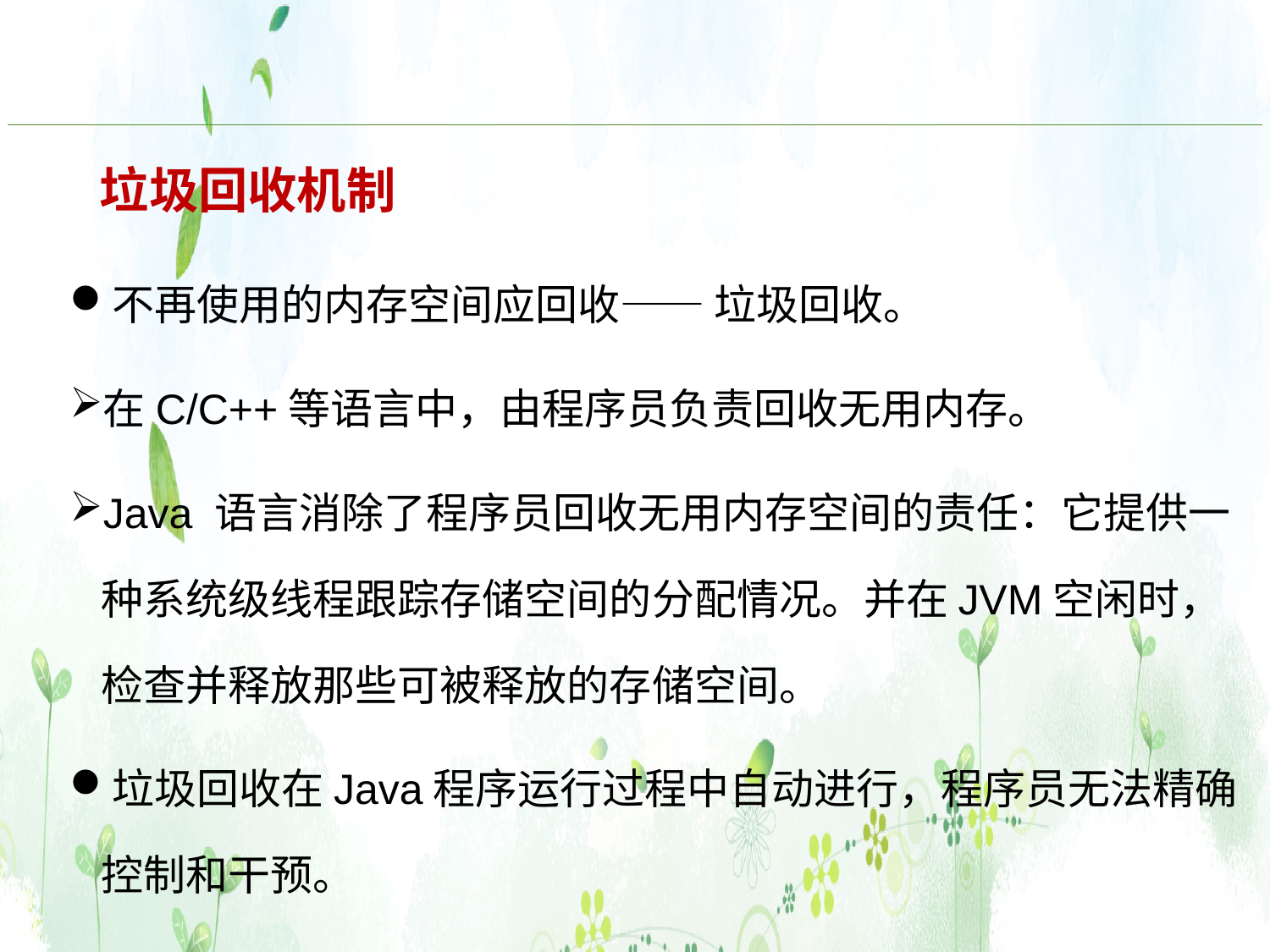

# 垃圾回收机制
不再使用的内存空间应回收—— 垃圾回收。
在C/C++等语言中，由程序员负责回收无用内存。
Java 语言消除了程序员回收无用内存空间的责任：它提供一种系统级线程跟踪存储空间的分配情况。并在JVM空闲时，检查并释放那些可被释放的存储空间。
垃圾回收在Java程序运行过程中自动进行，程序员无法精确控制和干预。